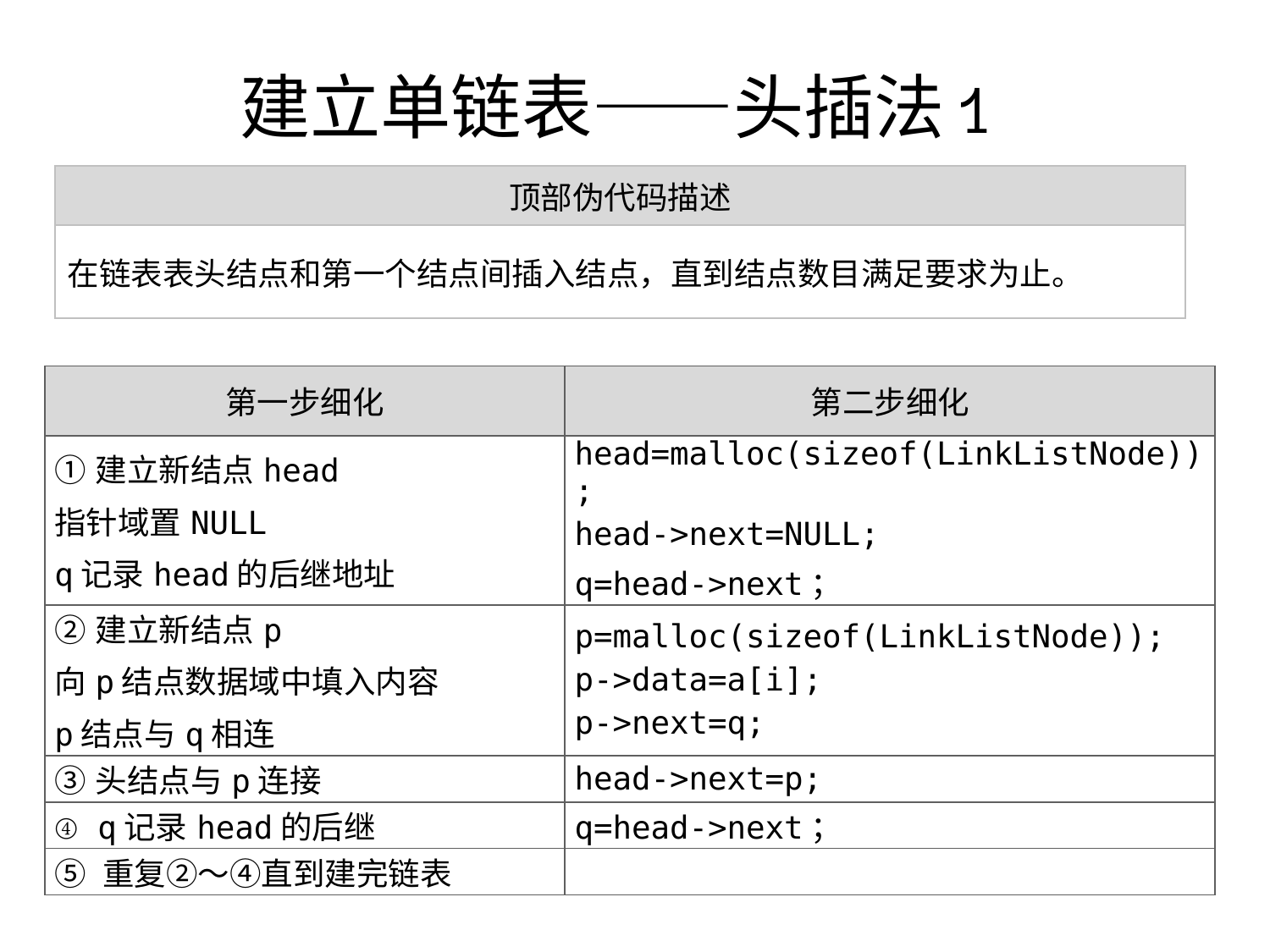

# 建立单链表——头插法1
| 顶部伪代码描述 |
| --- |
| 在链表表头结点和第一个结点间插入结点，直到结点数目满足要求为止。 |
| 第一步细化 | 第二步细化 |
| --- | --- |
| ①建立新结点head 指针域置NULL q记录head的后继地址 | head=malloc(sizeof(LinkListNode)); head->next=NULL; q=head->next； |
| ②建立新结点p 向p结点数据域中填入内容 p结点与q相连 | p=malloc(sizeof(LinkListNode)); p->data=a[i]; p->next=q; |
| ③头结点与p连接 | head->next=p; |
| ④ q记录head的后继 | q=head->next； |
| ⑤ 重复②～④直到建完链表 |  |